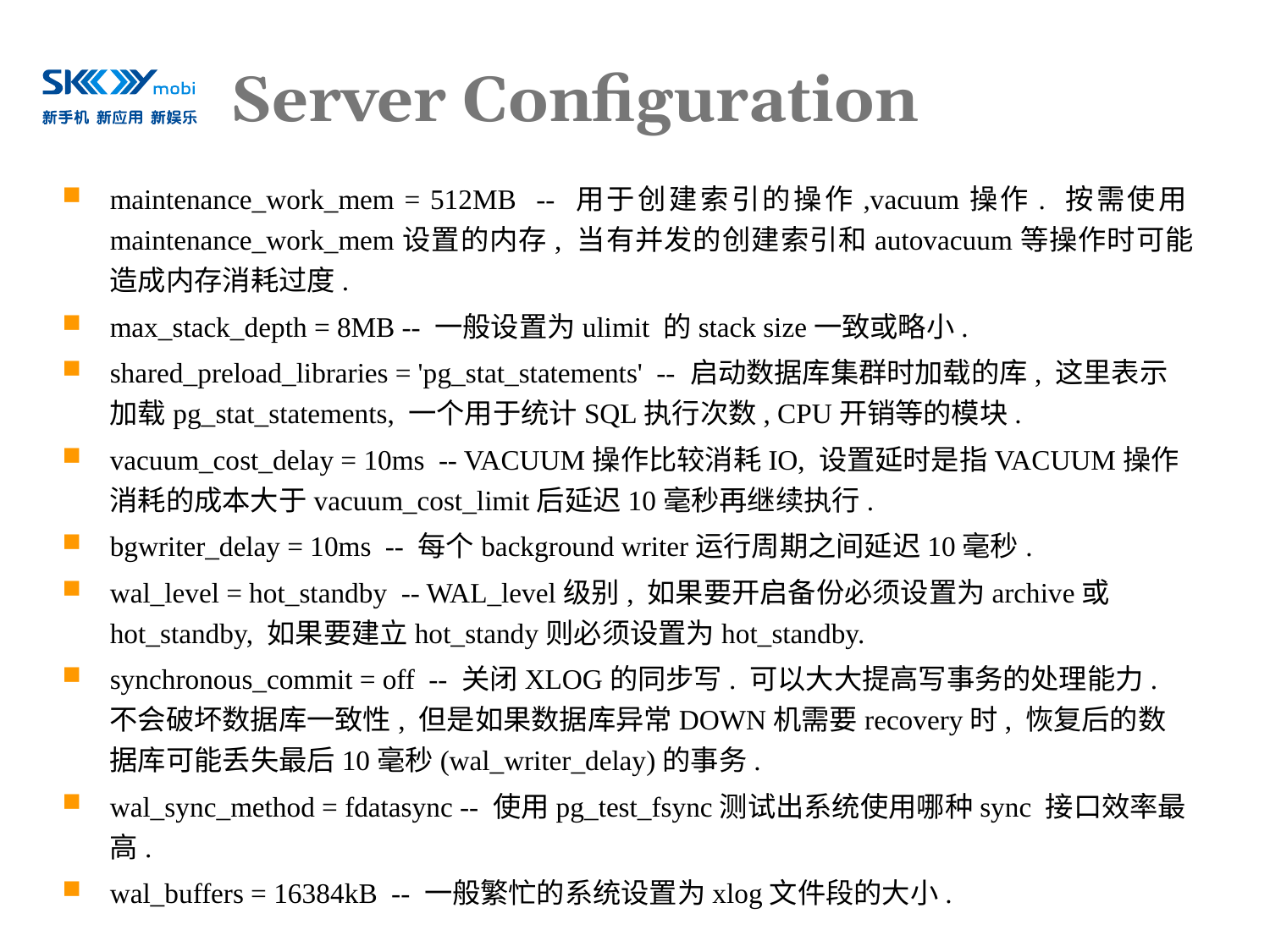

# Server Configuration
maintenance_work_mem = 512MB  -- 用于创建索引的操作,vacuum操作. 按需使用maintenance_work_mem设置的内存, 当有并发的创建索引和autovacuum等操作时可能造成内存消耗过度.
max_stack_depth = 8MB -- 一般设置为ulimit 的stack size一致或略小.
shared_preload_libraries = 'pg_stat_statements'  -- 启动数据库集群时加载的库, 这里表示加载pg_stat_statements, 一个用于统计SQL执行次数, CPU开销等的模块.
vacuum_cost_delay = 10ms  -- VACUUM操作比较消耗IO, 设置延时是指VACUUM操作消耗的成本大于vacuum_cost_limit后延迟10毫秒再继续执行.
bgwriter_delay = 10ms  -- 每个background writer运行周期之间延迟10毫秒.
wal_level = hot_standby  -- WAL_level级别, 如果要开启备份必须设置为archive或hot_standby, 如果要建立hot_standy则必须设置为hot_standby.
synchronous_commit = off  -- 关闭XLOG的同步写. 可以大大提高写事务的处理能力. 不会破坏数据库一致性, 但是如果数据库异常DOWN机需要recovery时, 恢复后的数据库可能丢失最后10毫秒(wal_writer_delay)的事务.
wal_sync_method = fdatasync -- 使用pg_test_fsync测试出系统使用哪种sync 接口效率最高.
wal_buffers = 16384kB  -- 一般繁忙的系统设置为xlog文件段的大小.